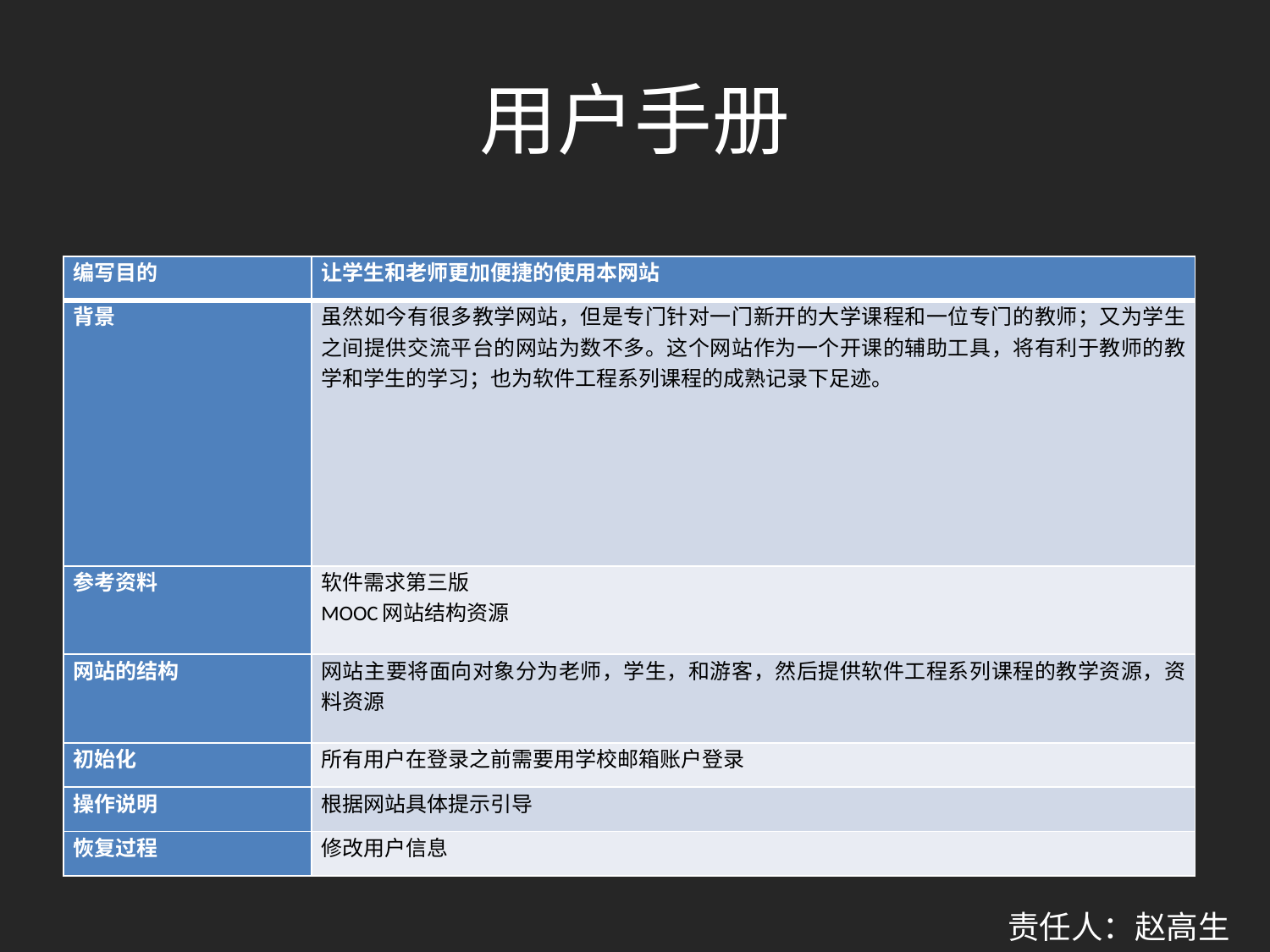

# 用户手册
| 编写目的 | 让学生和老师更加便捷的使用本网站 |
| --- | --- |
| 背景 | 虽然如今有很多教学网站，但是专门针对一门新开的大学课程和一位专门的教师；又为学生之间提供交流平台的网站为数不多。这个网站作为一个开课的辅助工具，将有利于教师的教学和学生的学习；也为软件工程系列课程的成熟记录下足迹。 |
| 参考资料 | 软件需求第三版 MOOC网站结构资源 |
| 网站的结构 | 网站主要将面向对象分为老师，学生，和游客，然后提供软件工程系列课程的教学资源，资料资源 |
| 初始化 | 所有用户在登录之前需要用学校邮箱账户登录 |
| 操作说明 | 根据网站具体提示引导 |
| 恢复过程 | 修改用户信息 |
责任人：赵高生